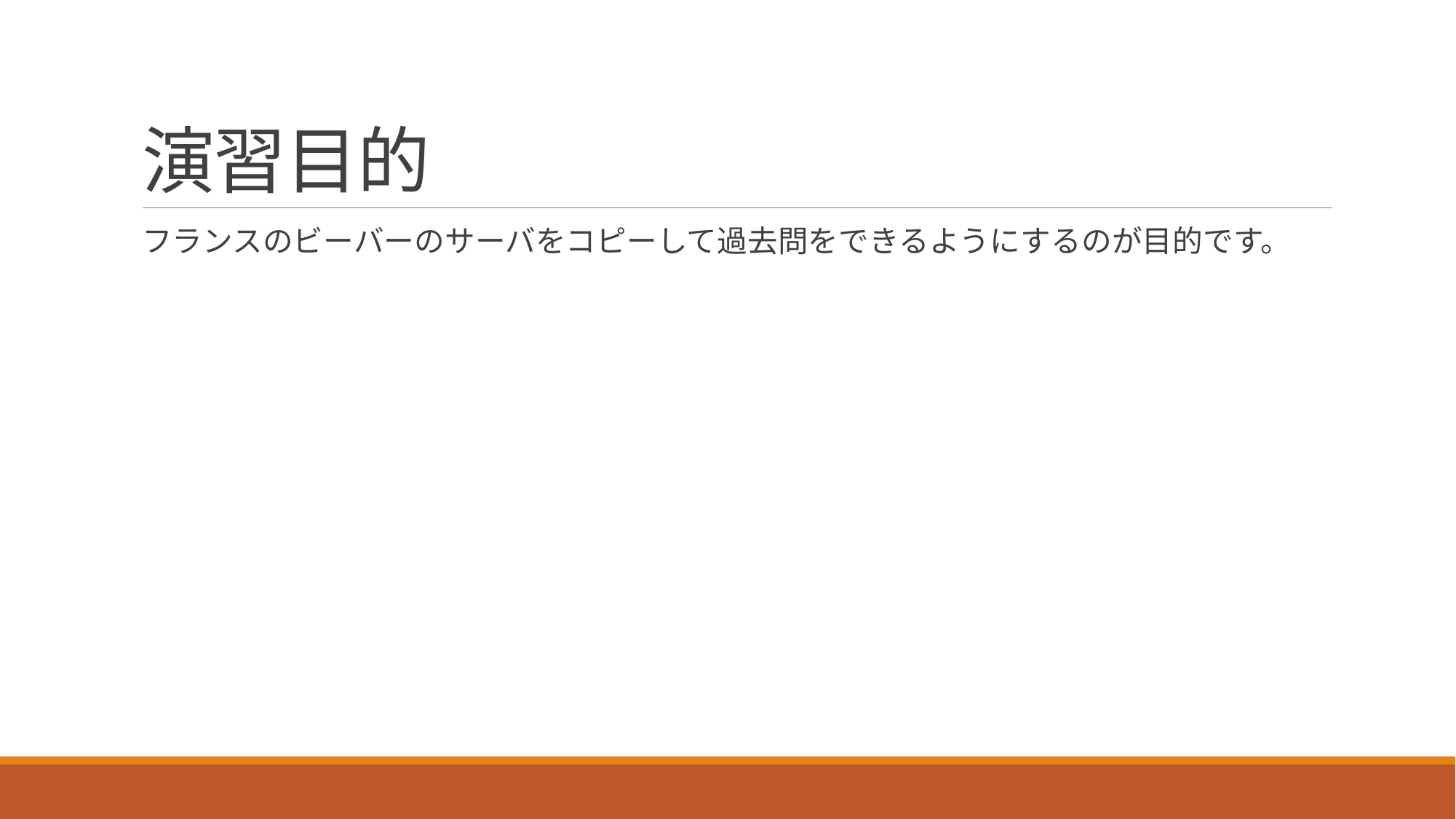

# 演習目的
フランスのビーバーのサーバをコピーして過去問をできるようにするのが目的です。